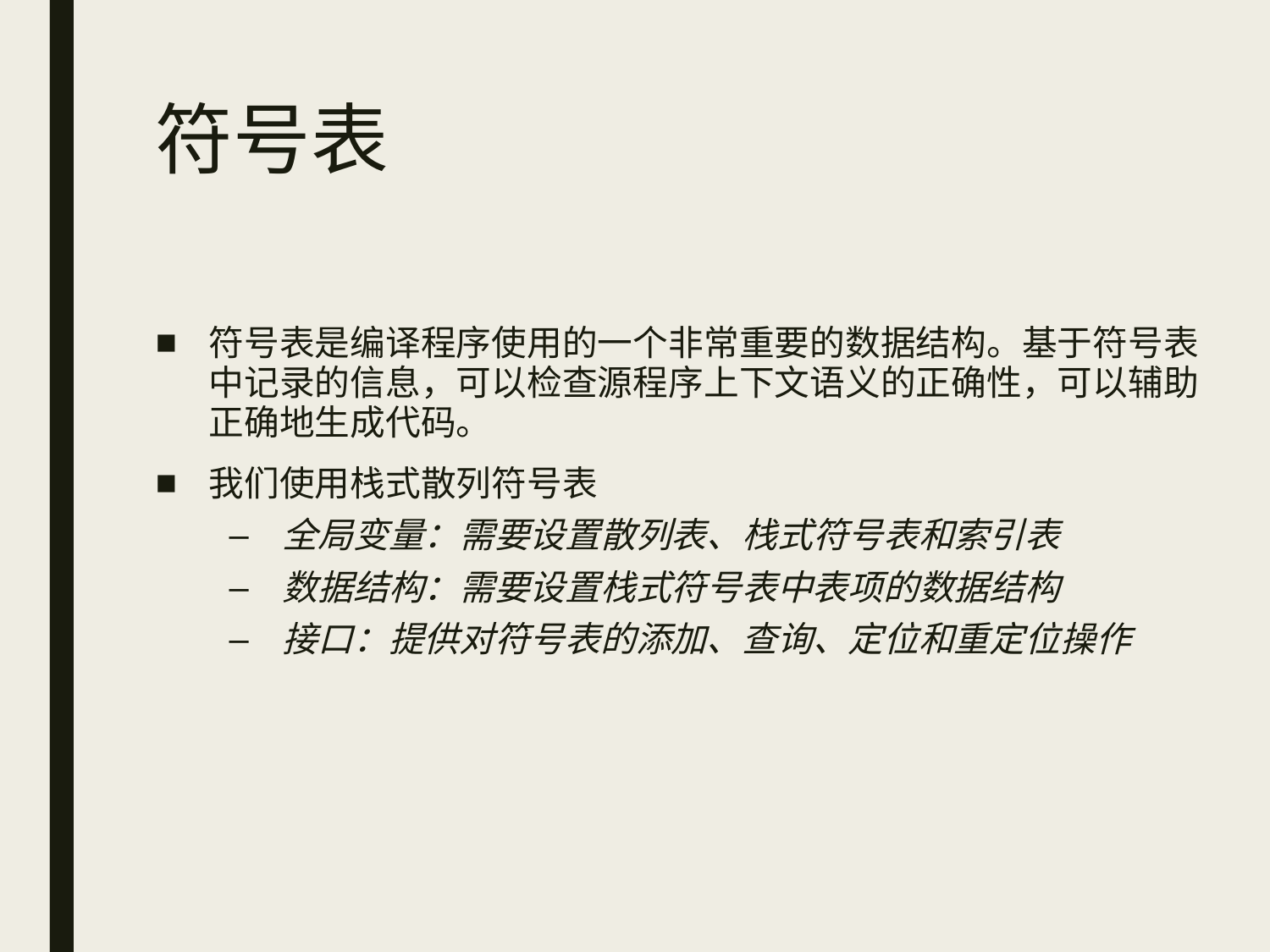

# 符号表
符号表是编译程序使用的一个非常重要的数据结构。基于符号表中记录的信息，可以检查源程序上下文语义的正确性，可以辅助正确地生成代码。
我们使用栈式散列符号表
全局变量：需要设置散列表、栈式符号表和索引表
数据结构：需要设置栈式符号表中表项的数据结构
接口：提供对符号表的添加、查询、定位和重定位操作